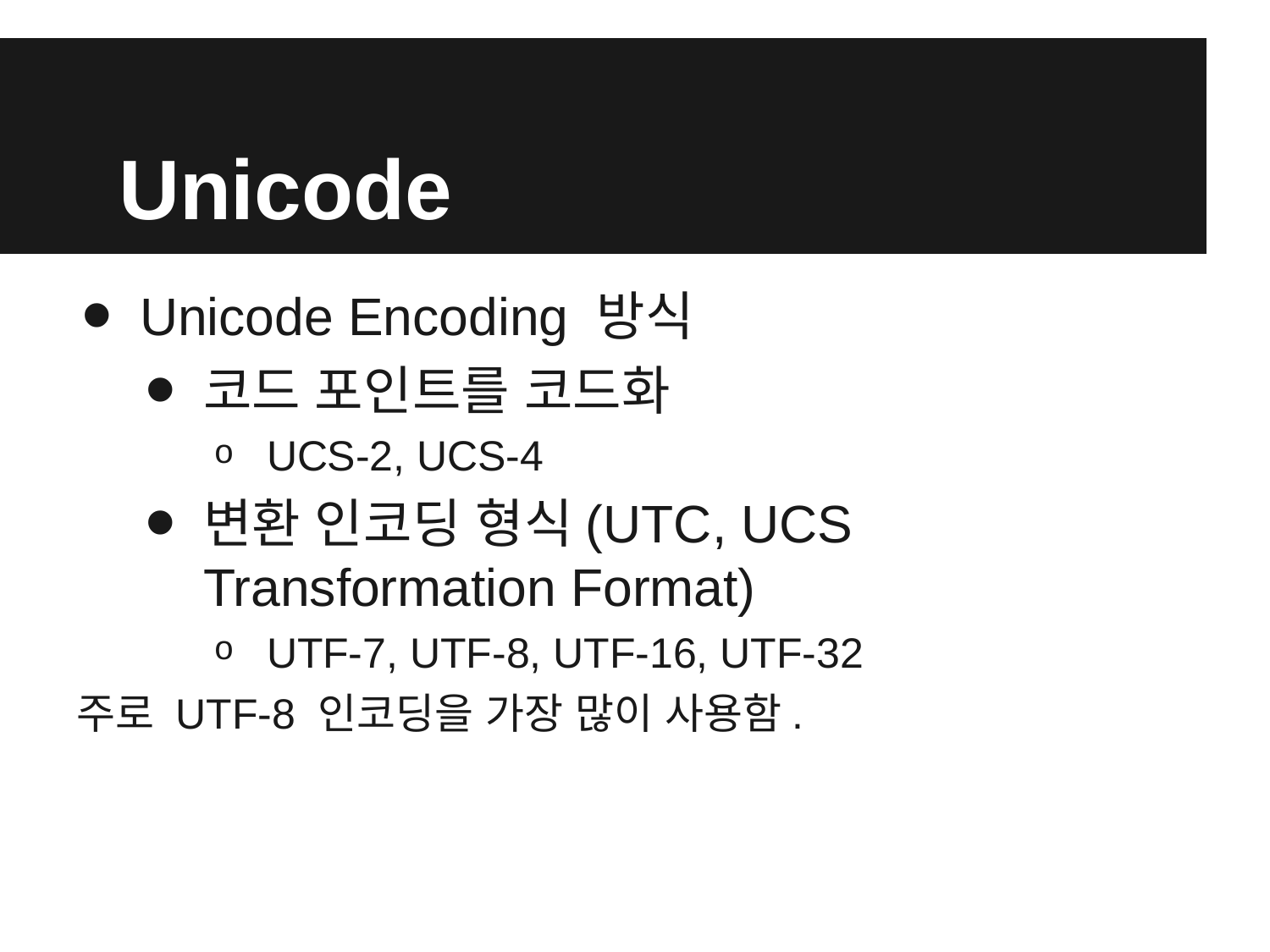

# Unicode
Unicode Encoding 방식
코드 포인트를 코드화
UCS-2, UCS-4
변환 인코딩 형식(UTC, UCS Transformation Format)
UTF-7, UTF-8, UTF-16, UTF-32
주로 UTF-8 인코딩을 가장 많이 사용함.